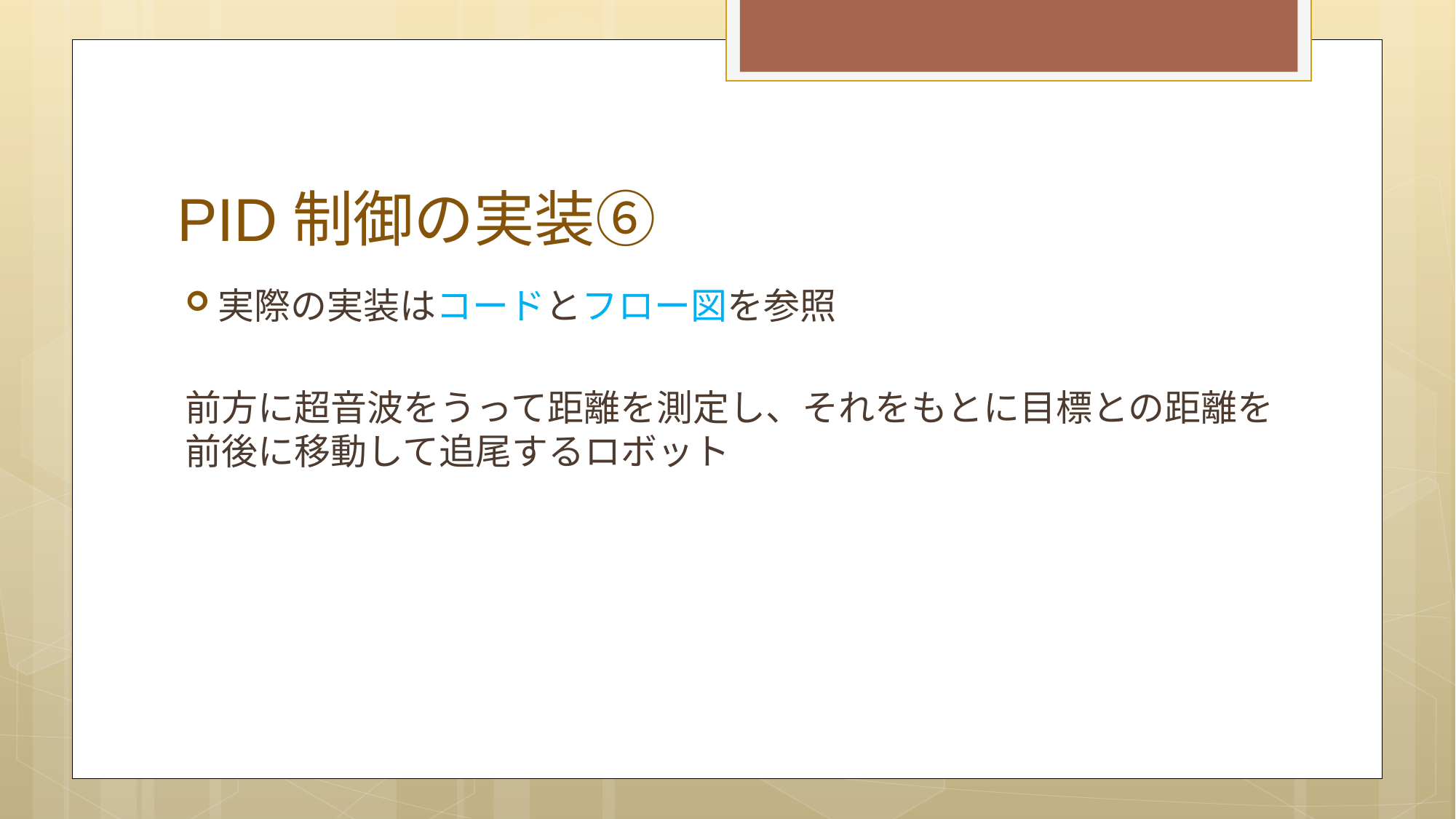

# PID制御の実装⑥
実際の実装はコードとフロー図を参照

前方に超音波をうって距離を測定し、それをもとに目標との距離を前後に移動して追尾するロボット